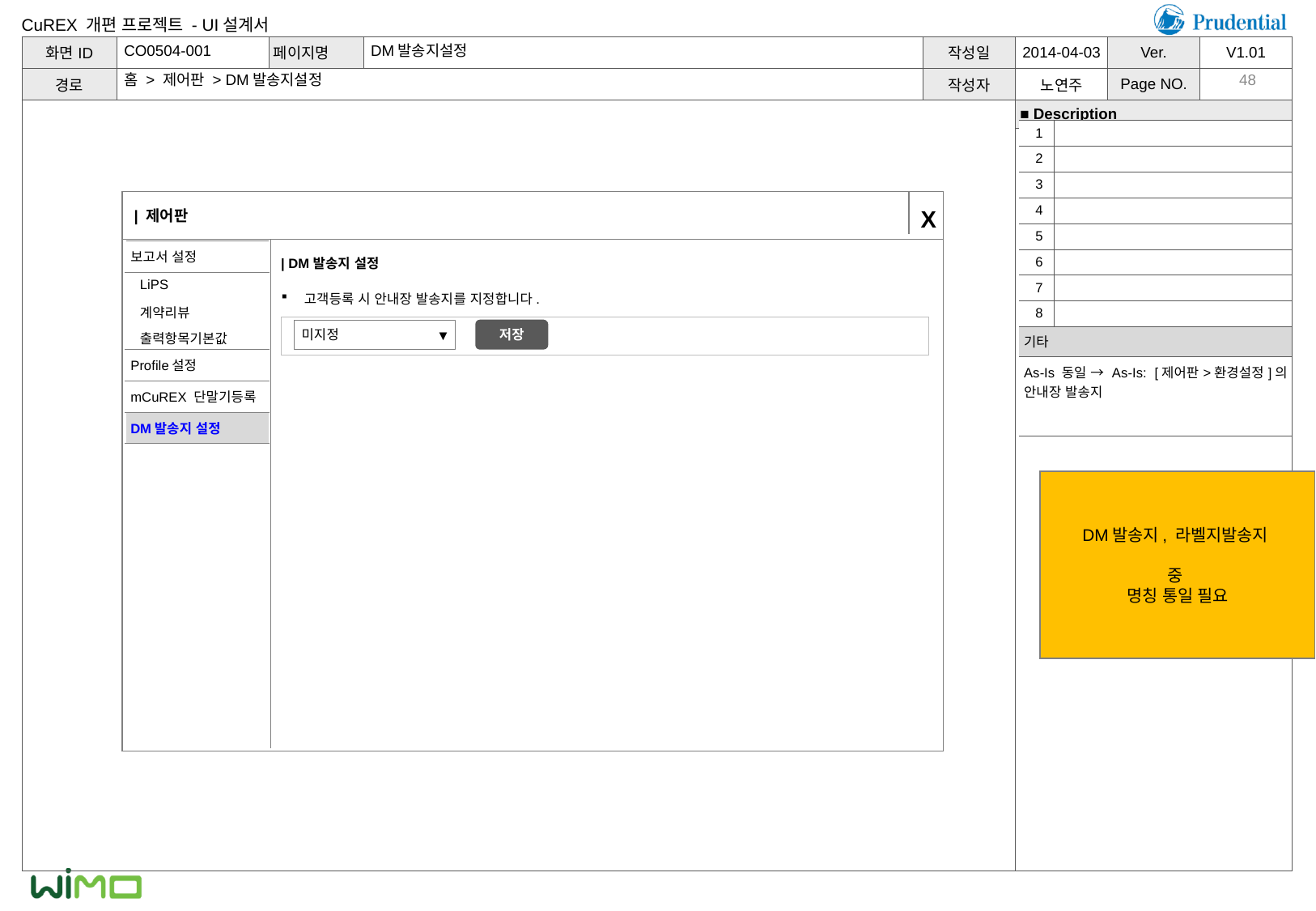

CO0504-001
DM발송지설정
홈 > 제어판 > DM발송지설정
48
| 1 |  |
| --- | --- |
| 2 |  |
| 3 |  |
| 4 |  |
| 5 |  |
| 6 |  |
| 7 |  |
| 8 |  |
| 기타 |  |
| As-Is 동일 → As-Is: [제어판>환경설정]의 안내장 발송지 |  |

| 제어판
X
| 보고서 설정 |
| --- |
| LiPS |
| 계약리뷰 |
| 출력항목기본값 |
| Profile설정 |
| mCuREX 단말기등록 |
| DM발송지 설정 |
| DM발송지 설정
고객등록 시 안내장 발송지를 지정합니다.
|  |
| --- |
미지정
▼
저장
DM발송지, 라벨지발송지

중
명칭 통일 필요